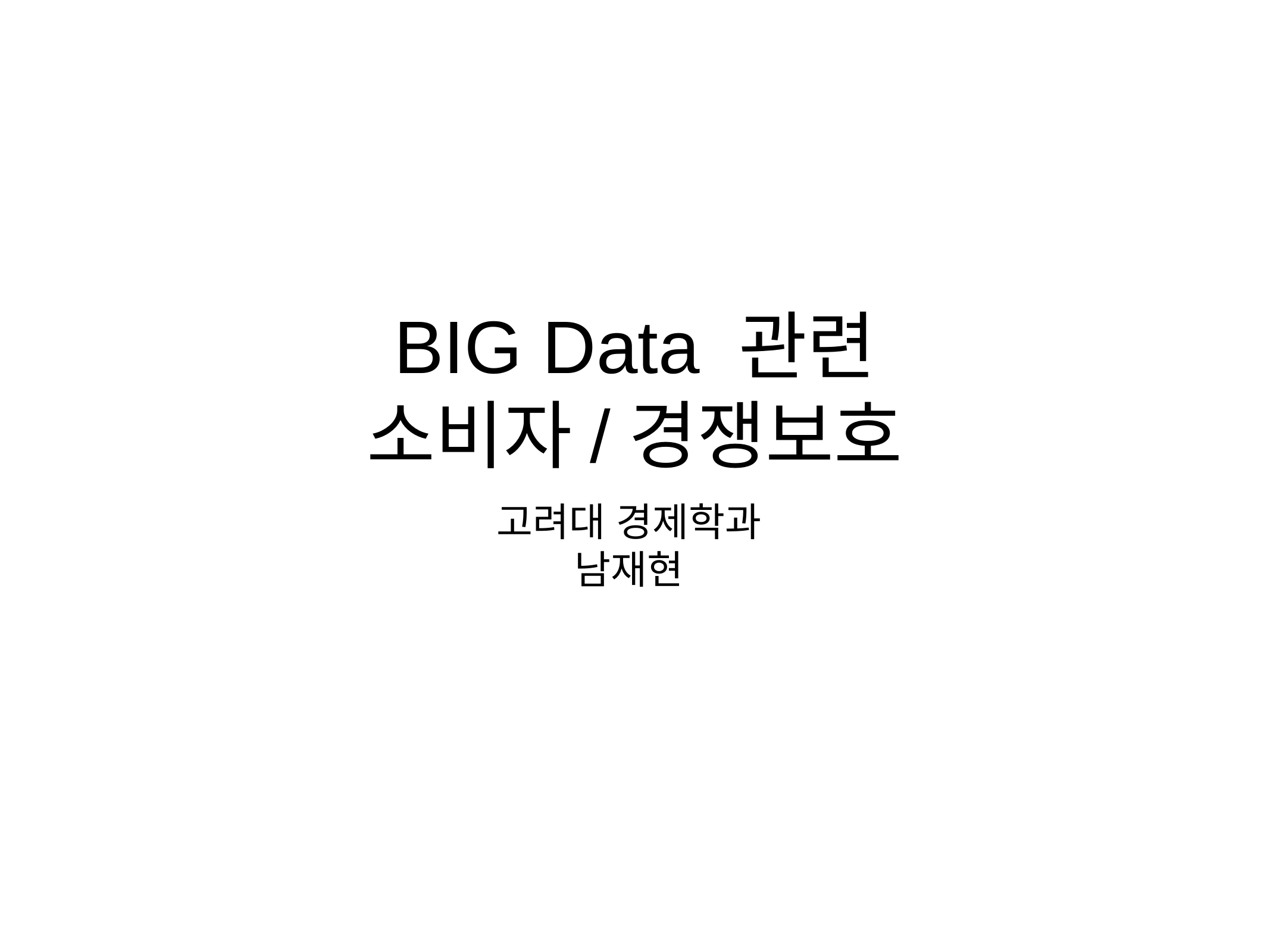

# BIG Data 관련 소비자/경쟁보호
고려대 경제학과
남재현